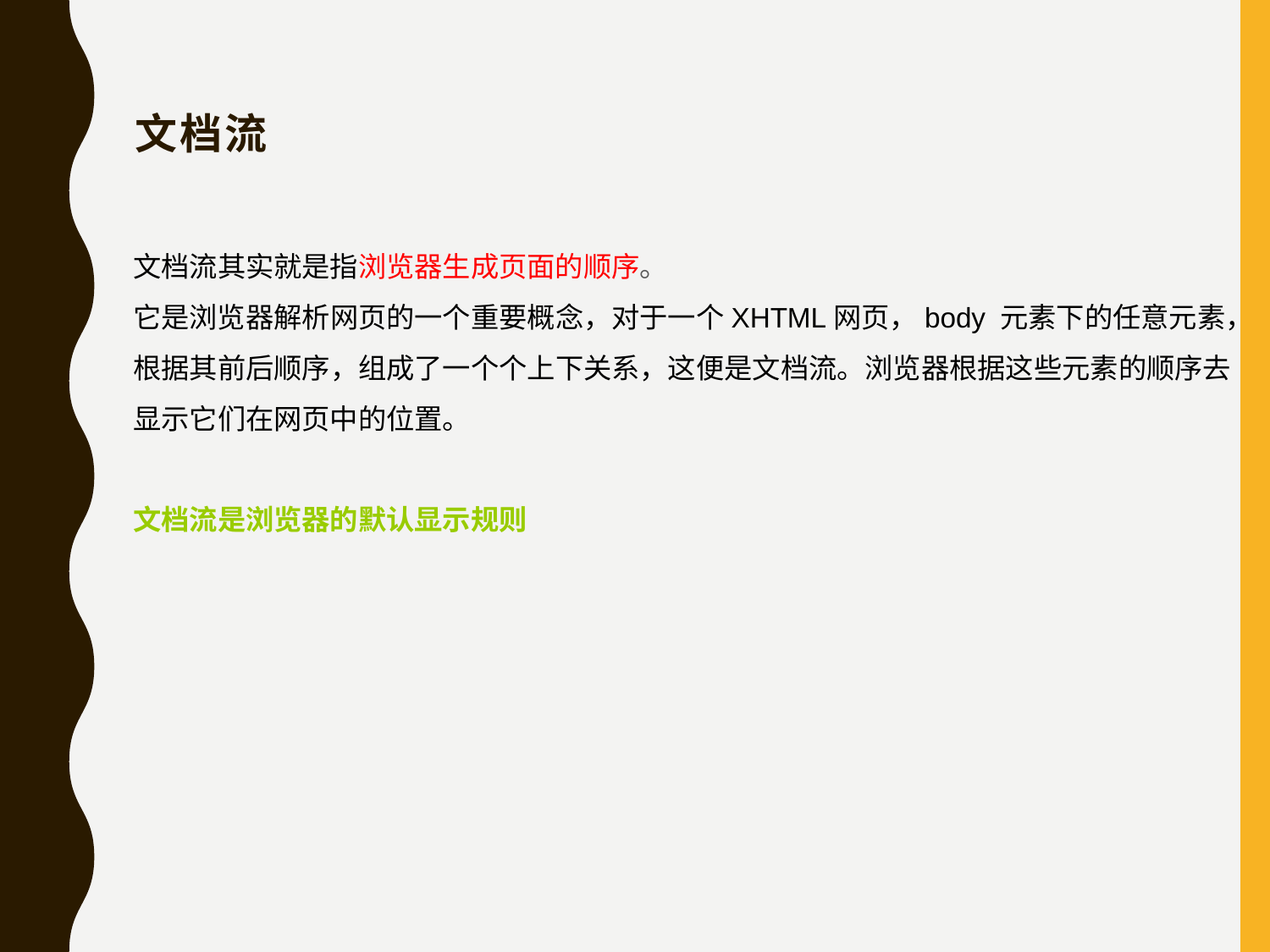

# 文档流
文档流其实就是指浏览器生成页面的顺序。
它是浏览器解析网页的一个重要概念，对于一个XHTML网页，body 元素下的任意元素，
根据其前后顺序，组成了一个个上下关系，这便是文档流。浏览器根据这些元素的顺序去
显示它们在网页中的位置。

文档流是浏览器的默认显示规则